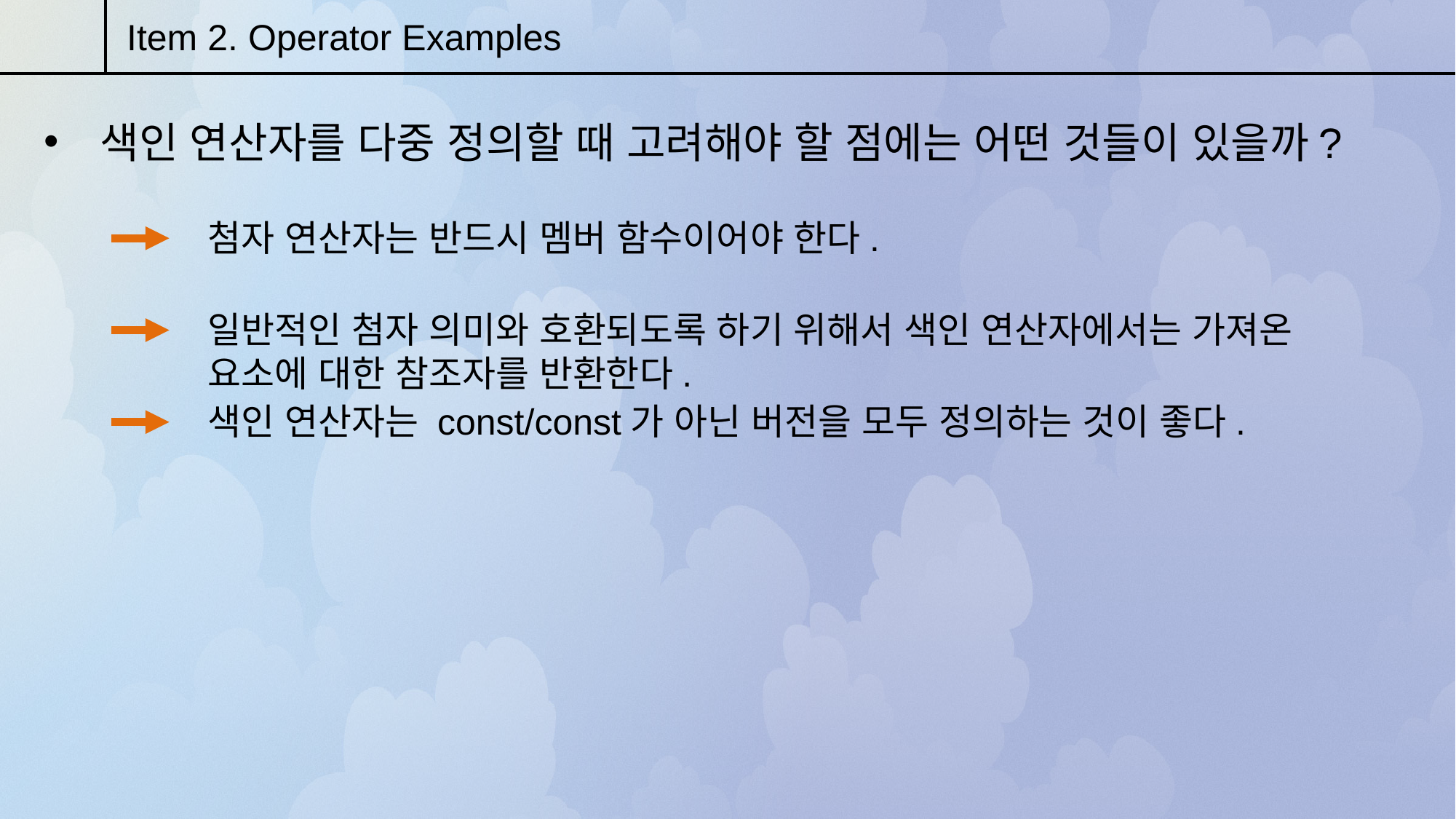

Item 2. Operator Examples
 색인 연산자를 다중 정의할 때 고려해야 할 점에는 어떤 것들이 있을까?
첨자 연산자는 반드시 멤버 함수이어야 한다.
일반적인 첨자 의미와 호환되도록 하기 위해서 색인 연산자에서는 가져온 요소에 대한 참조자를 반환한다.
색인 연산자는 const/const가 아닌 버전을 모두 정의하는 것이 좋다.